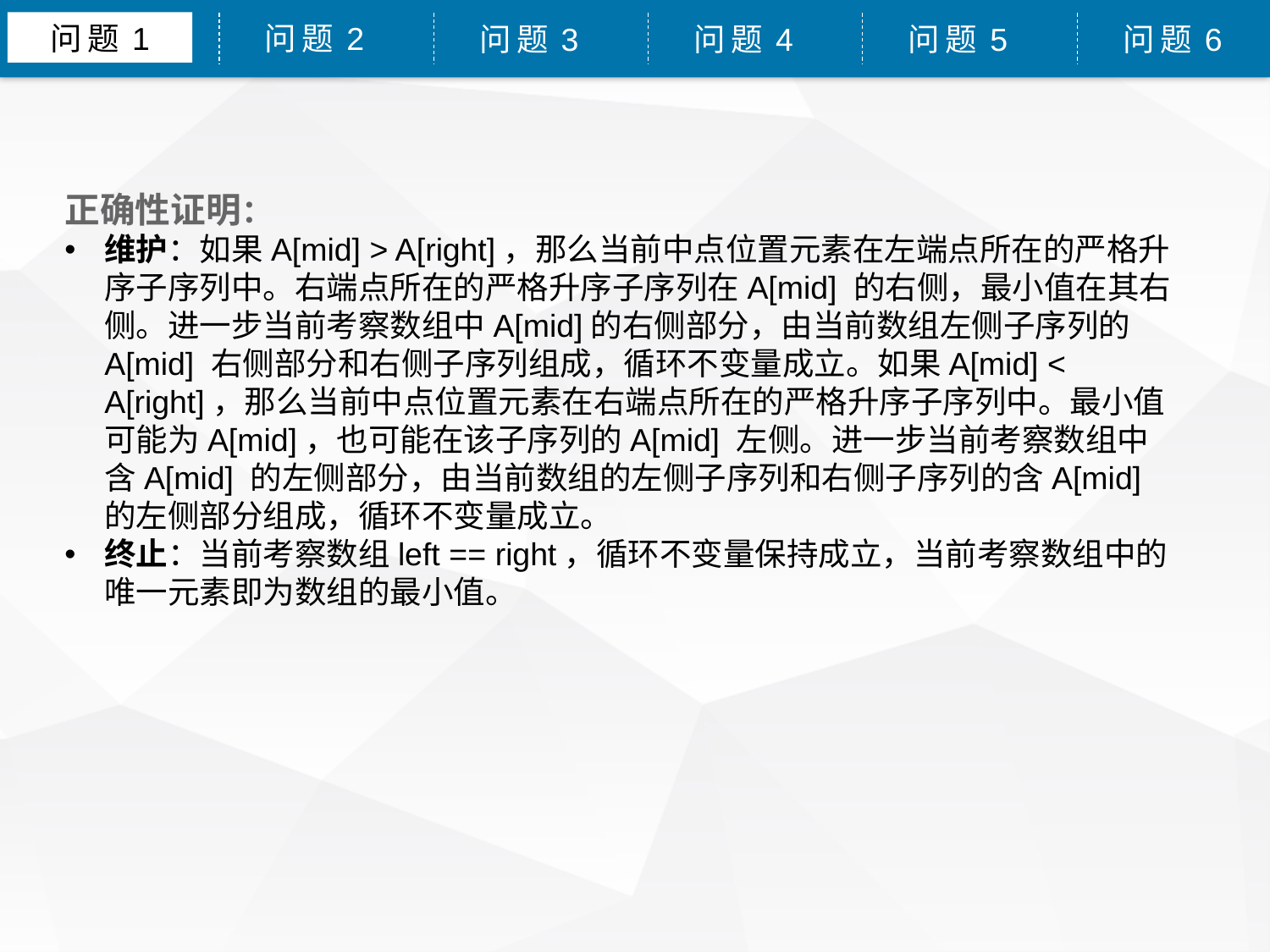

问题1
问题2
问题3
问题4
问题5
问题6
正确性证明：
维护：如果A[mid] > A[right]，那么当前中点位置元素在左端点所在的严格升序子序列中。右端点所在的严格升序子序列在A[mid] 的右侧，最小值在其右侧。进一步当前考察数组中A[mid]的右侧部分，由当前数组左侧子序列的A[mid] 右侧部分和右侧子序列组成，循环不变量成立。如果A[mid] < A[right]，那么当前中点位置元素在右端点所在的严格升序子序列中。最小值可能为A[mid]，也可能在该子序列的A[mid] 左侧。进一步当前考察数组中含A[mid] 的左侧部分，由当前数组的左侧子序列和右侧子序列的含A[mid] 的左侧部分组成，循环不变量成立。
终止：当前考察数组left == right，循环不变量保持成立，当前考察数组中的唯一元素即为数组的最小值。